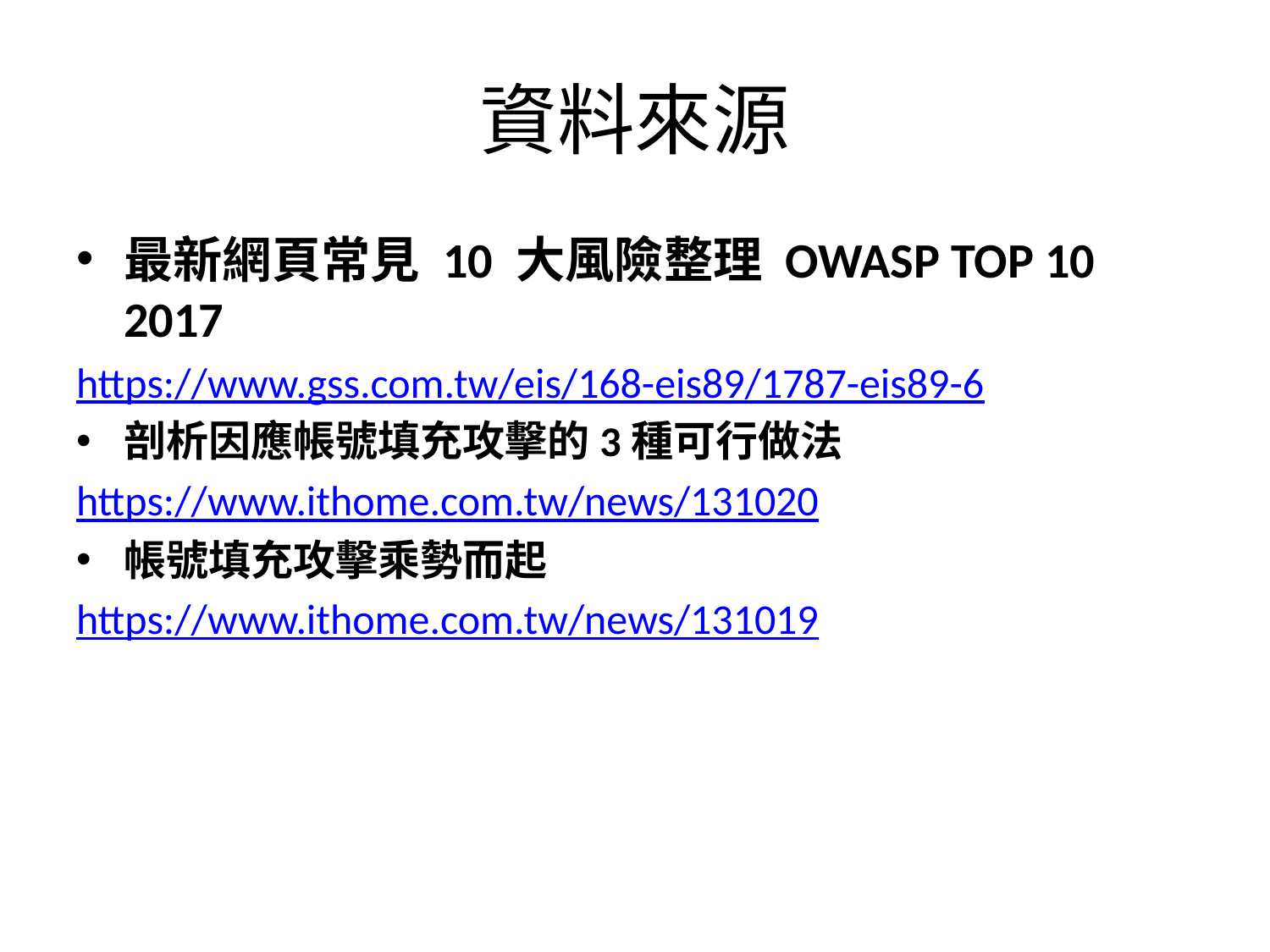

# 資料來源
最新網頁常見 10 大風險整理 OWASP TOP 10 2017
https://www.gss.com.tw/eis/168-eis89/1787-eis89-6
剖析因應帳號填充攻擊的3種可行做法
https://www.ithome.com.tw/news/131020
帳號填充攻擊乘勢而起
https://www.ithome.com.tw/news/131019